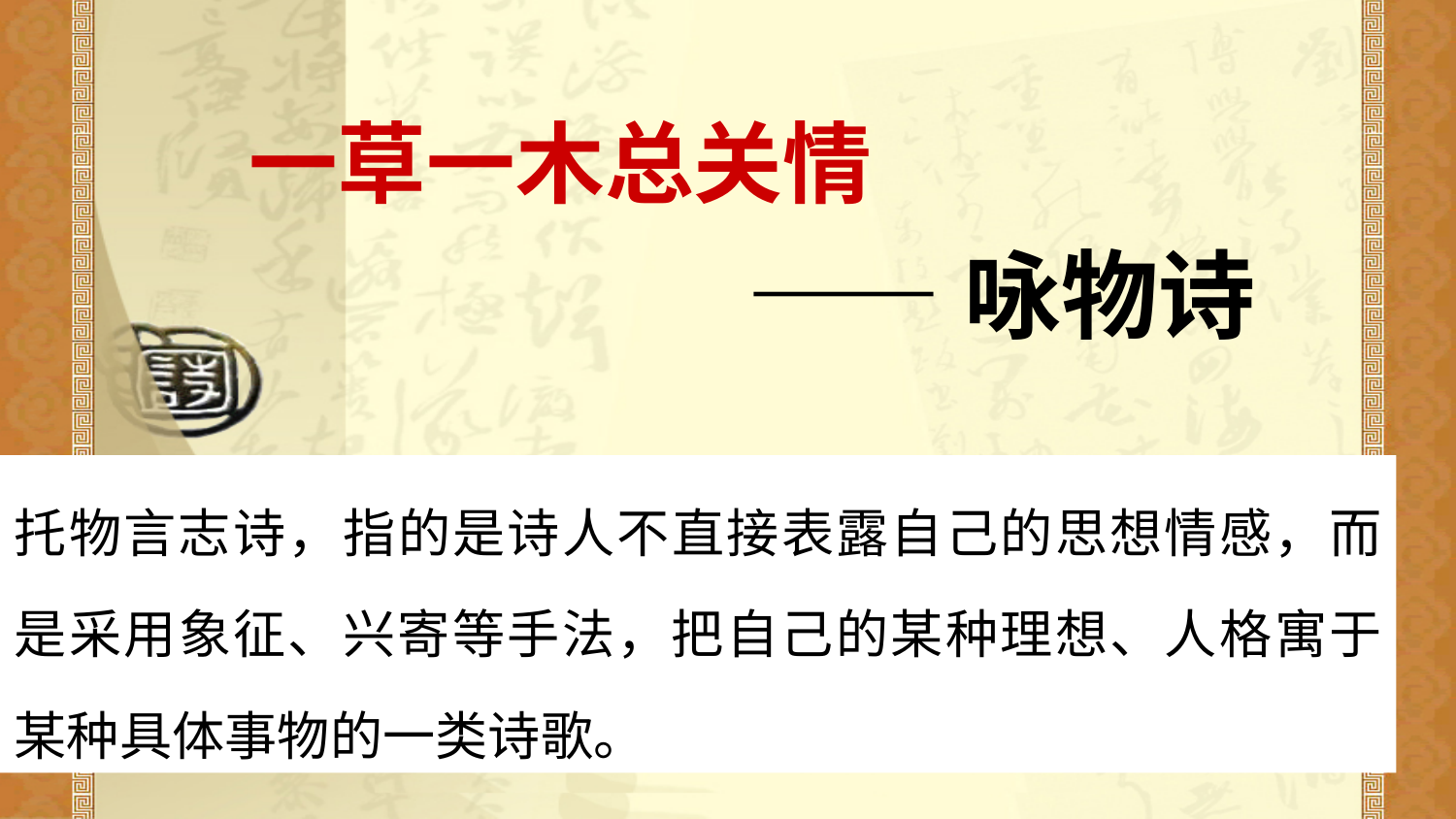

一草一木总关情
# ——咏物诗
托物言志诗，指的是诗人不直接表露自己的思想情感，而是采用象征、兴寄等手法，把自己的某种理想、人格寓于某种具体事物的一类诗歌。